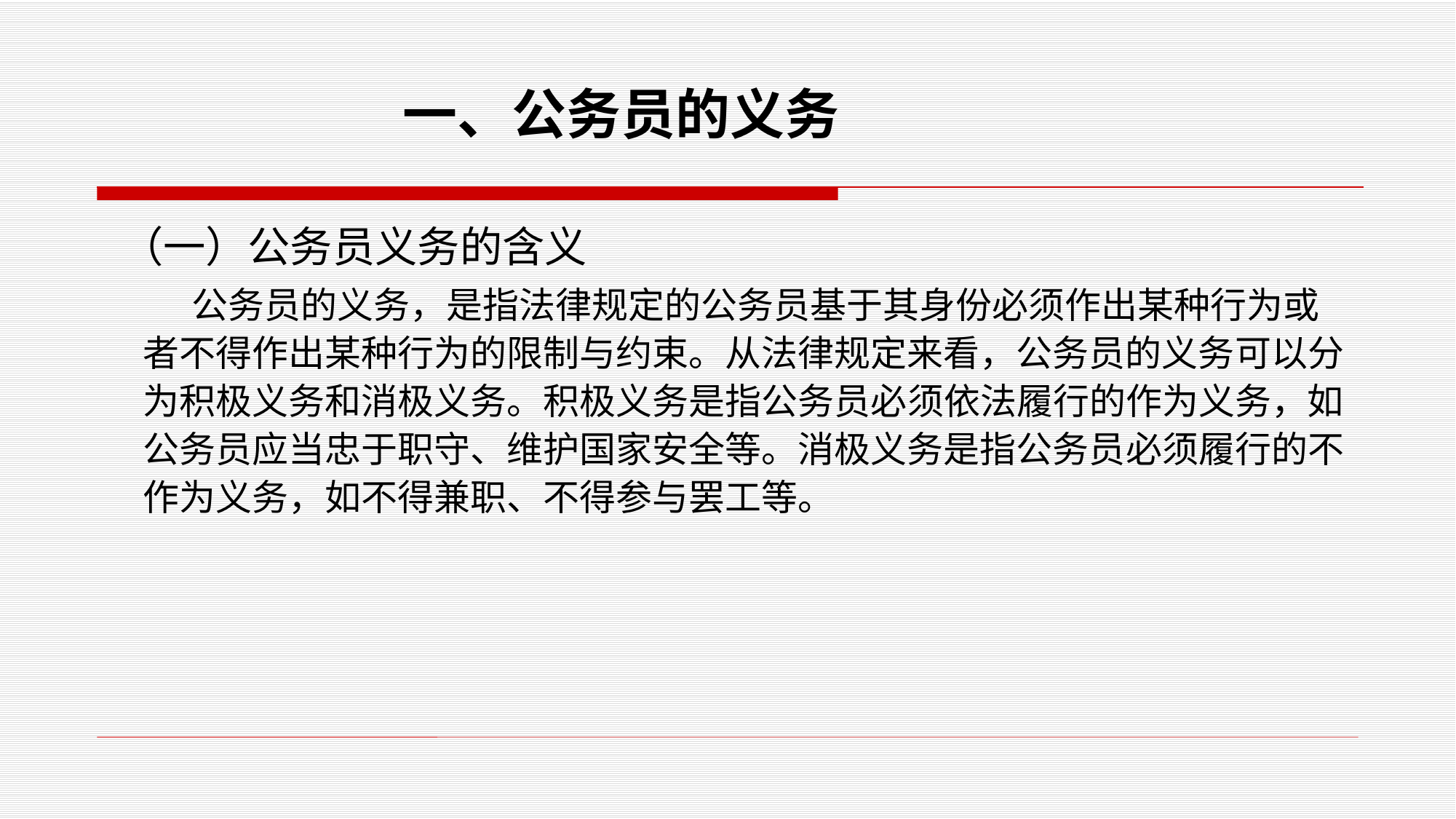

#
一、公务员的义务
 （一）公务员义务的含义
          公务员的义务，是指法律规定的公务员基于其身份必须作出某种行为或者不得作出某种行为的限制与约束。从法律规定来看，公务员的义务可以分为积极义务和消极义务。积极义务是指公务员必须依法履行的作为义务，如公务员应当忠于职守、维护国家安全等。消极义务是指公务员必须履行的不作为义务，如不得兼职、不得参与罢工等。